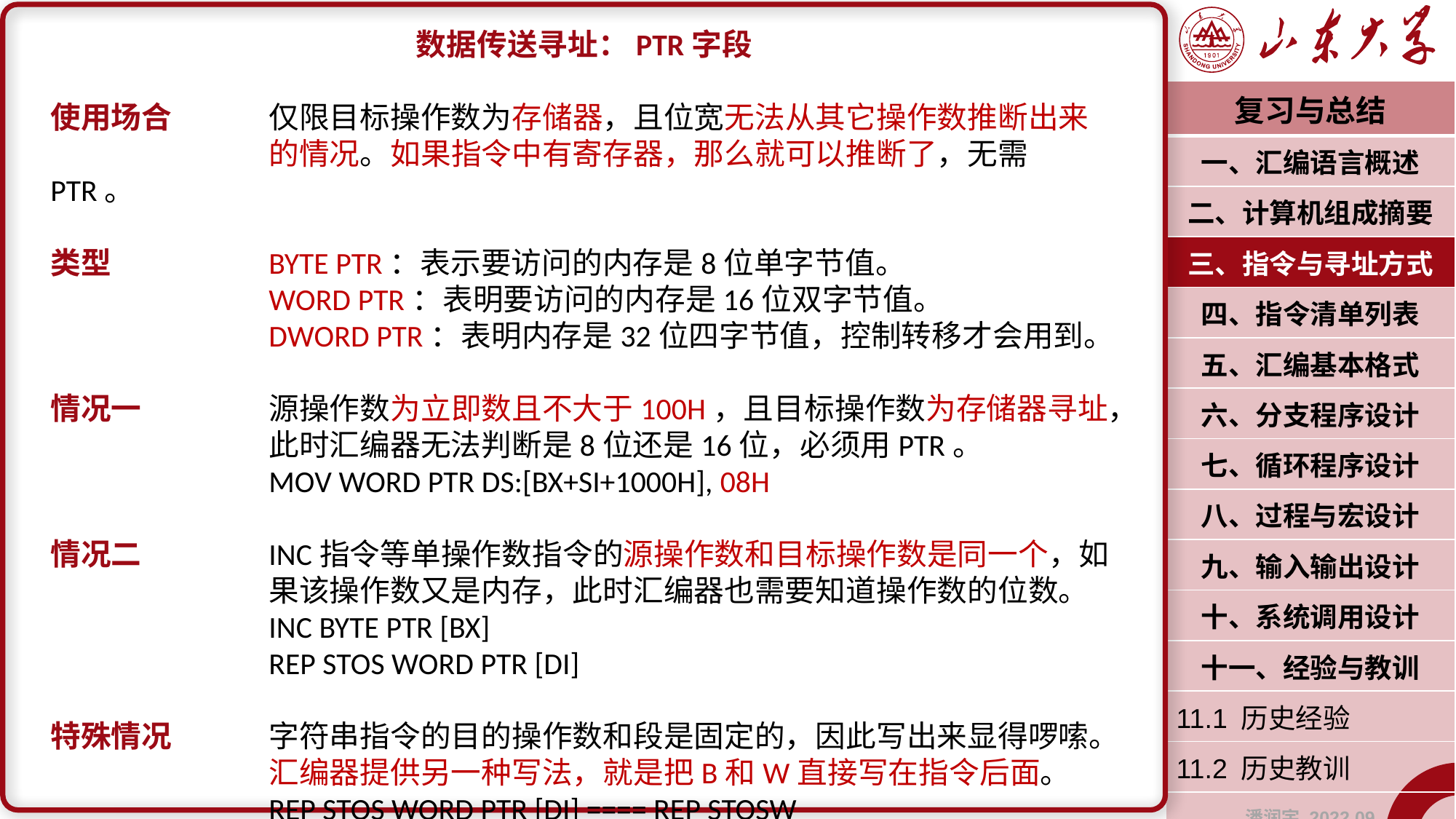

数据传送寻址：PTR字段

使用场合	仅限目标操作数为存储器，且位宽无法从其它操作数推断出来		的情况。如果指令中有寄存器，那么就可以推断了，无需PTR。

类型		BYTE PTR：表示要访问的内存是8位单字节值。
		WORD PTR：表明要访问的内存是16位双字节值。
		DWORD PTR：表明内存是32位四字节值，控制转移才会用到。

情况一		源操作数为立即数且不大于100H，且目标操作数为存储器寻址，		此时汇编器无法判断是8位还是16位，必须用PTR。
		MOV WORD PTR DS:[BX+SI+1000H], 08H

情况二		INC指令等单操作数指令的源操作数和目标操作数是同一个，如		果该操作数又是内存，此时汇编器也需要知道操作数的位数。
		INC BYTE PTR [BX]
		REP STOS WORD PTR [DI]

特殊情况	字符串指令的目的操作数和段是固定的，因此写出来显得啰嗦。		汇编器提供另一种写法，就是把B和W直接写在指令后面。
		REP STOS WORD PTR [DI] ==== REP STOSW
| 复习与总结 |
| --- |
| 一、汇编语言概述 |
| 二、计算机组成摘要 |
| 三、指令与寻址方式 |
| 四、指令清单列表 |
| 五、汇编基本格式 |
| 六、分支程序设计 |
| 七、循环程序设计 |
| 八、过程与宏设计 |
| 九、输入输出设计 |
| 十、系统调用设计 |
| 十一、经验与教训 |
| 11.1 历史经验 |
| 11.2 历史教训 |
| 潘润宇 2022.09 |